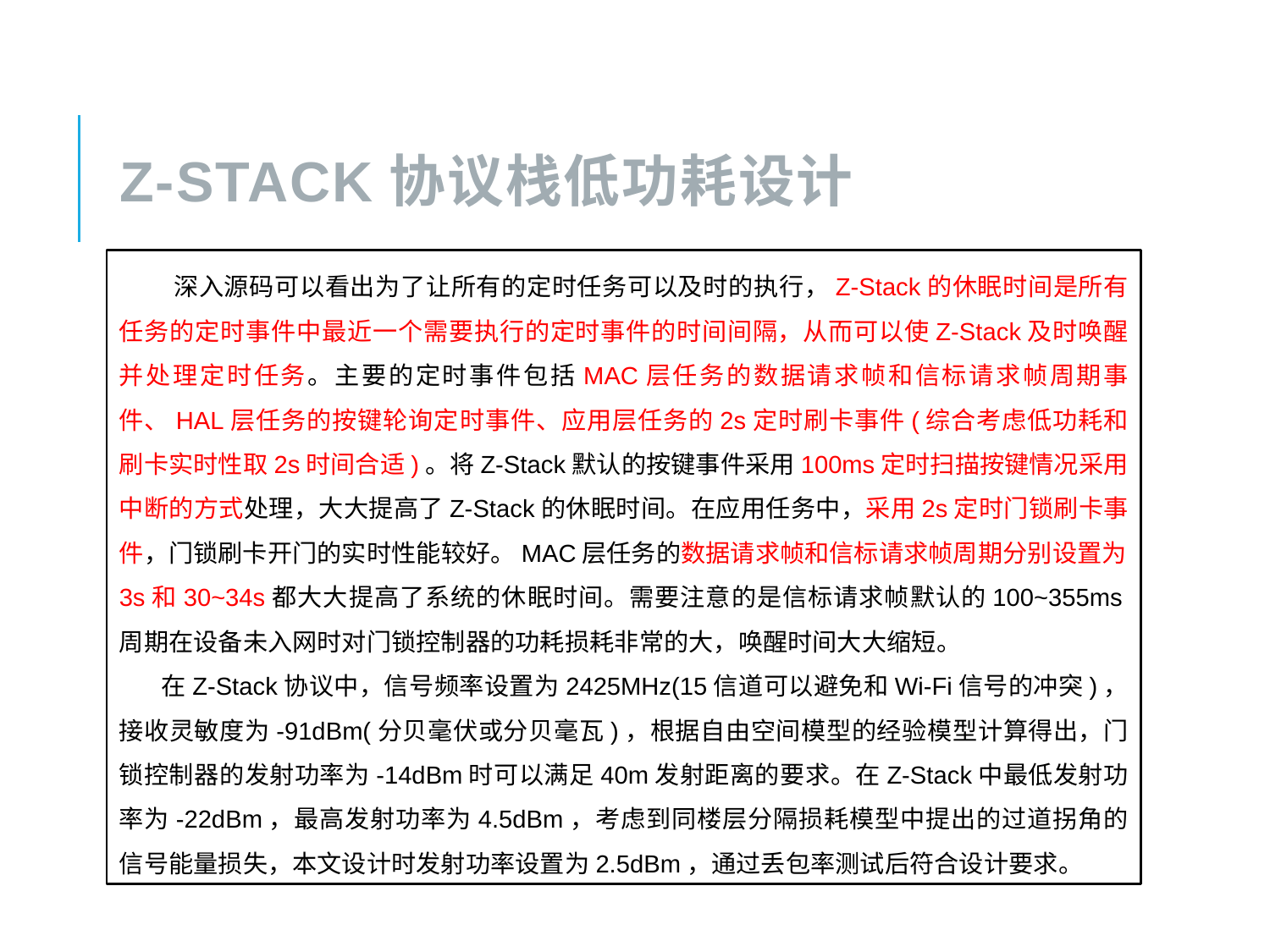

# Z-Stack协议栈低功耗设计
 深入源码可以看出为了让所有的定时任务可以及时的执行，Z-Stack的休眠时间是所有任务的定时事件中最近一个需要执行的定时事件的时间间隔，从而可以使Z-Stack及时唤醒并处理定时任务。主要的定时事件包括MAC层任务的数据请求帧和信标请求帧周期事件、HAL层任务的按键轮询定时事件、应用层任务的2s定时刷卡事件(综合考虑低功耗和刷卡实时性取2s时间合适)。将Z-Stack默认的按键事件采用100ms定时扫描按键情况采用中断的方式处理，大大提高了Z-Stack的休眠时间。在应用任务中，采用2s定时门锁刷卡事件，门锁刷卡开门的实时性能较好。MAC层任务的数据请求帧和信标请求帧周期分别设置为3s和30~34s都大大提高了系统的休眠时间。需要注意的是信标请求帧默认的100~355ms周期在设备未入网时对门锁控制器的功耗损耗非常的大，唤醒时间大大缩短。
在Z-Stack协议中，信号频率设置为2425MHz(15信道可以避免和Wi-Fi信号的冲突)，接收灵敏度为-91dBm(分贝毫伏或分贝毫瓦)，根据自由空间模型的经验模型计算得出，门锁控制器的发射功率为-14dBm时可以满足40m发射距离的要求。在Z-Stack中最低发射功率为-22dBm，最高发射功率为4.5dBm，考虑到同楼层分隔损耗模型中提出的过道拐角的信号能量损失，本文设计时发射功率设置为2.5dBm，通过丢包率测试后符合设计要求。